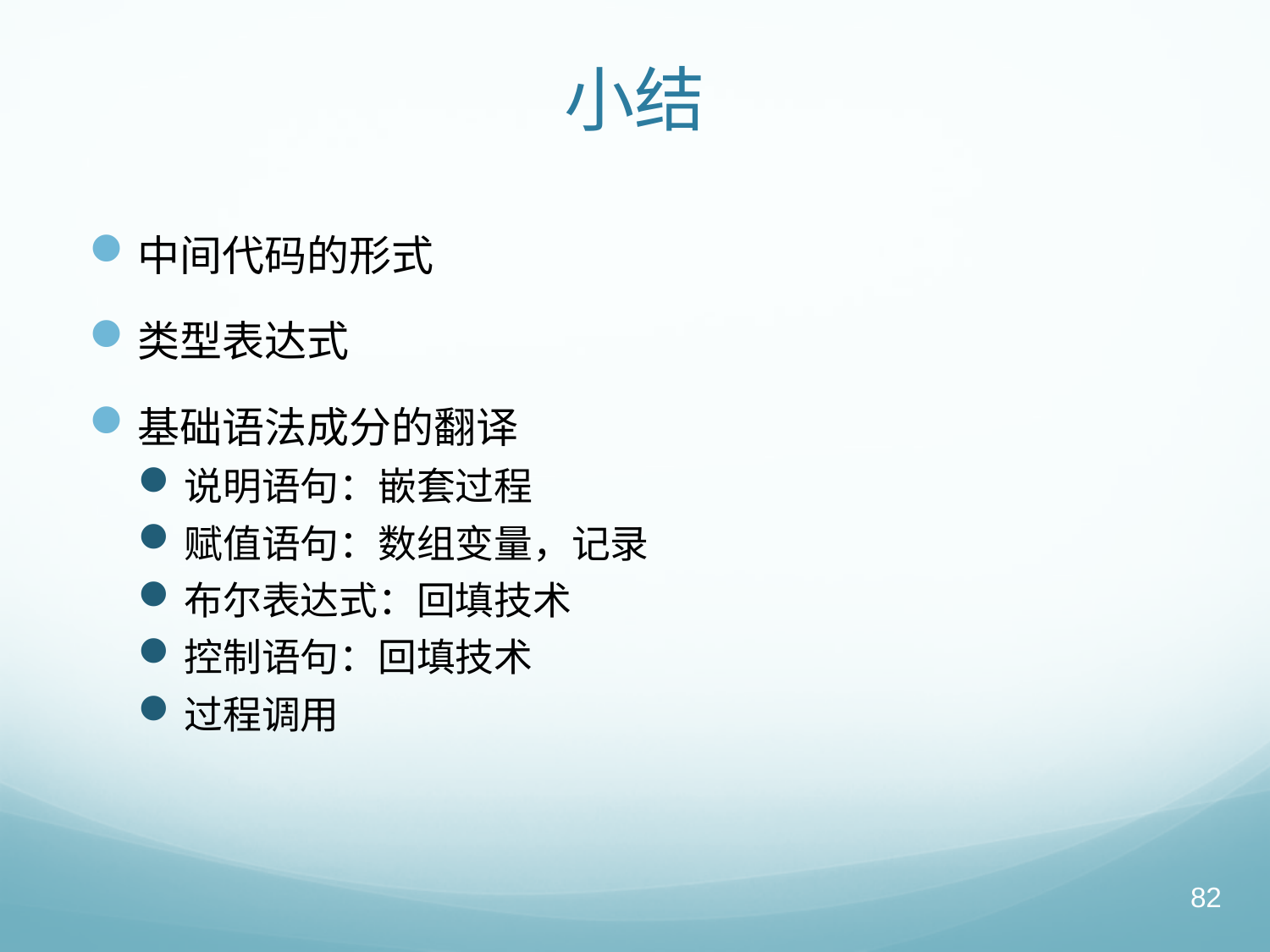

# 小结
中间代码的形式
类型表达式
基础语法成分的翻译
说明语句：嵌套过程
赋值语句：数组变量，记录
布尔表达式：回填技术
控制语句：回填技术
过程调用

82